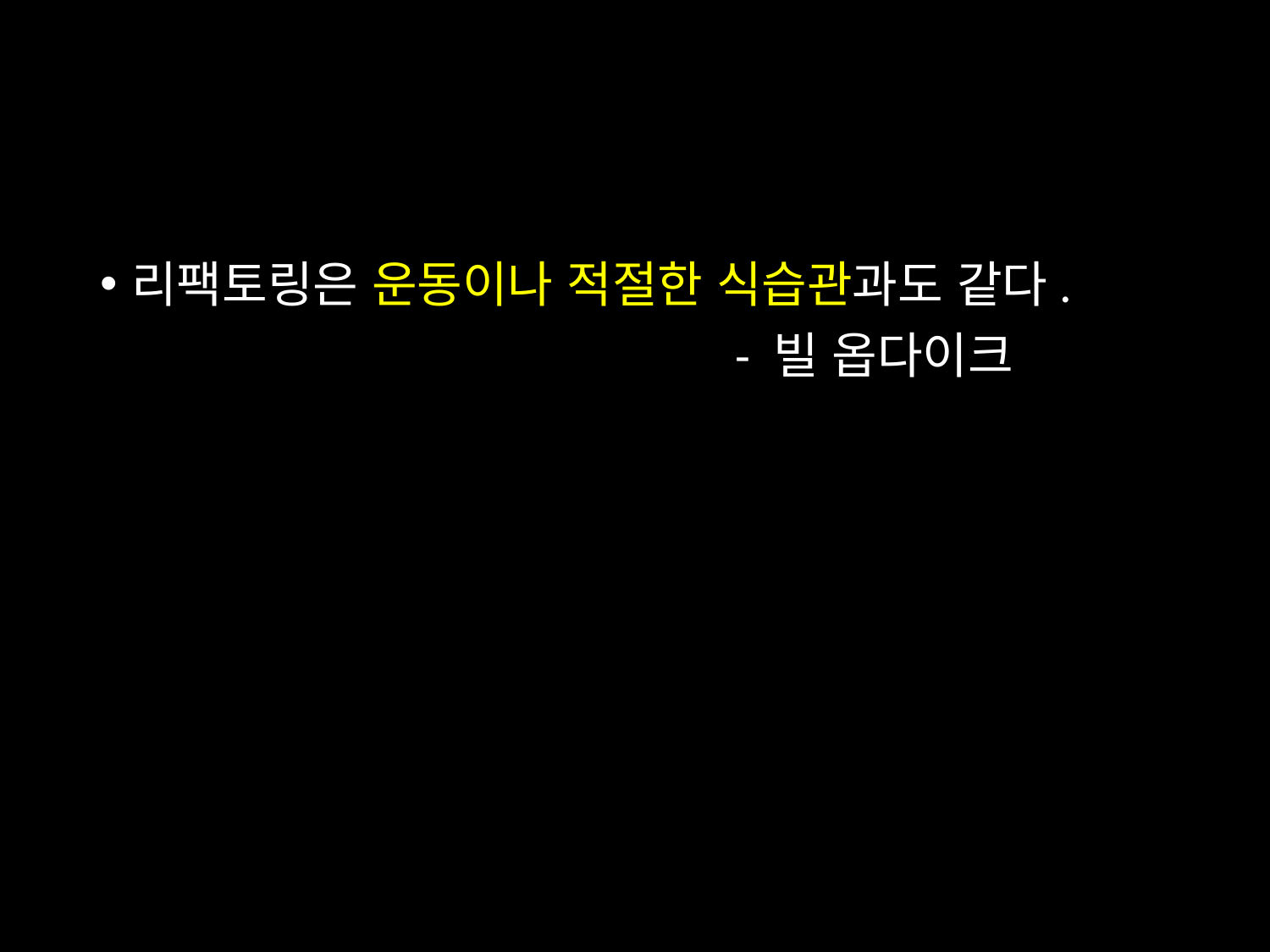

#
리팩토링은 운동이나 적절한 식습관과도 같다.
					- 빌 옵다이크